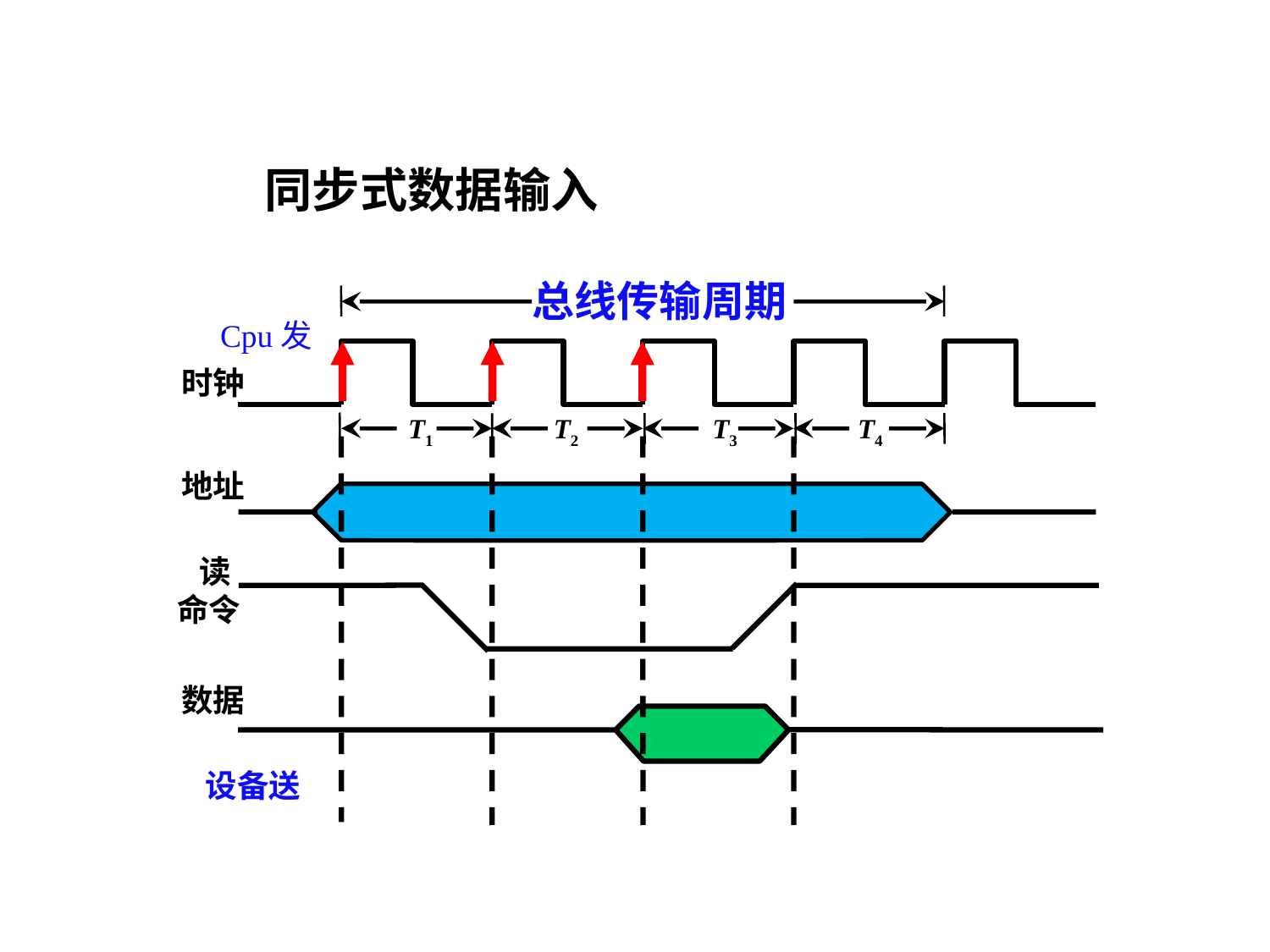

同步式数据输入
总线传输周期

Cpu发

 时钟
T1
T2
T3
T4

 地址

  读
命令

 数据

设备送